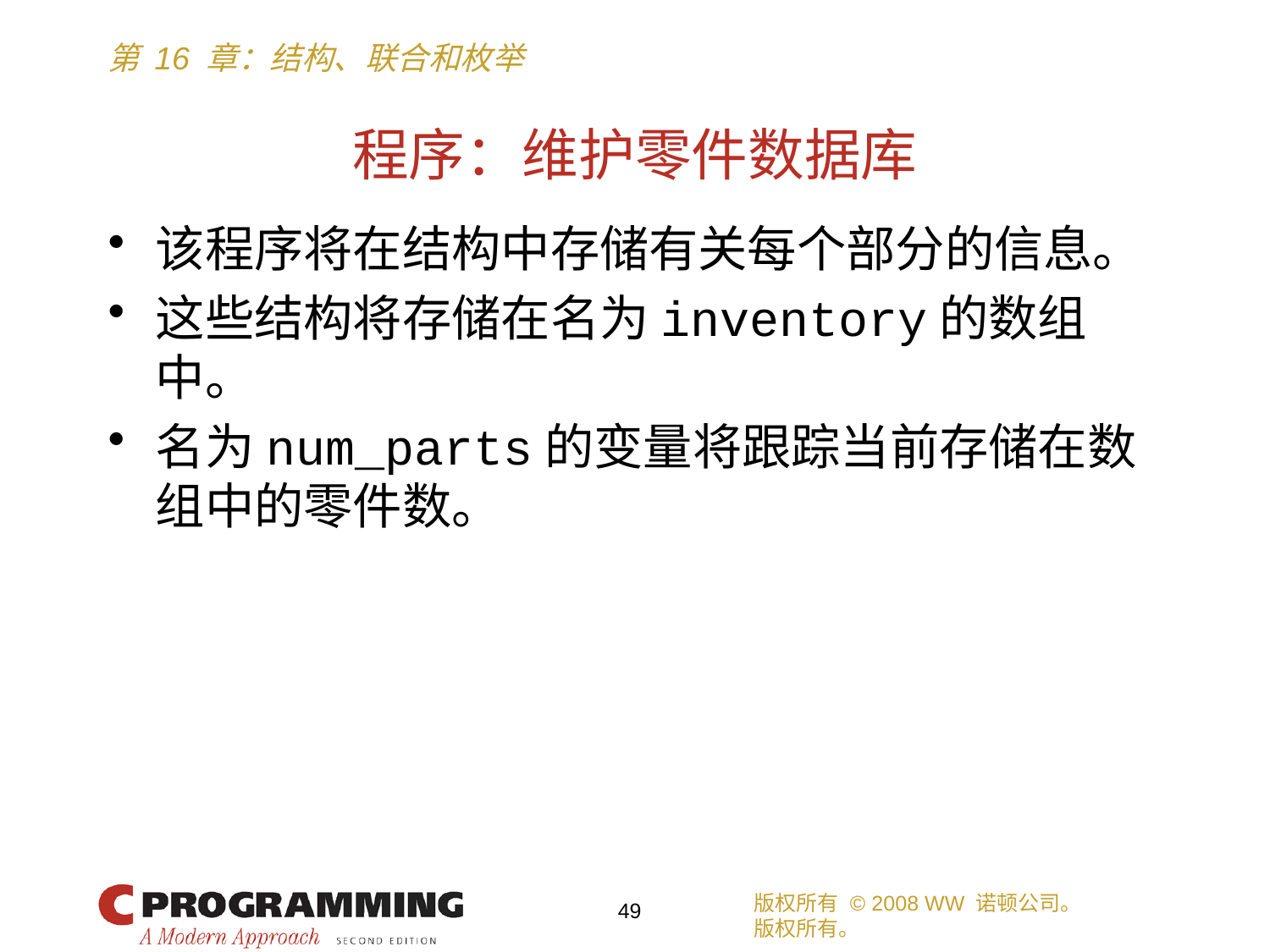

# 程序：维护零件数据库
该程序将在结构中存储有关每个部分的信息。
这些结构将存储在名为inventory的数组中。
名为num_parts的变量将跟踪当前存储在数组中的零件数。
版权所有 © 2008 WW 诺顿公司。
版权所有。
49